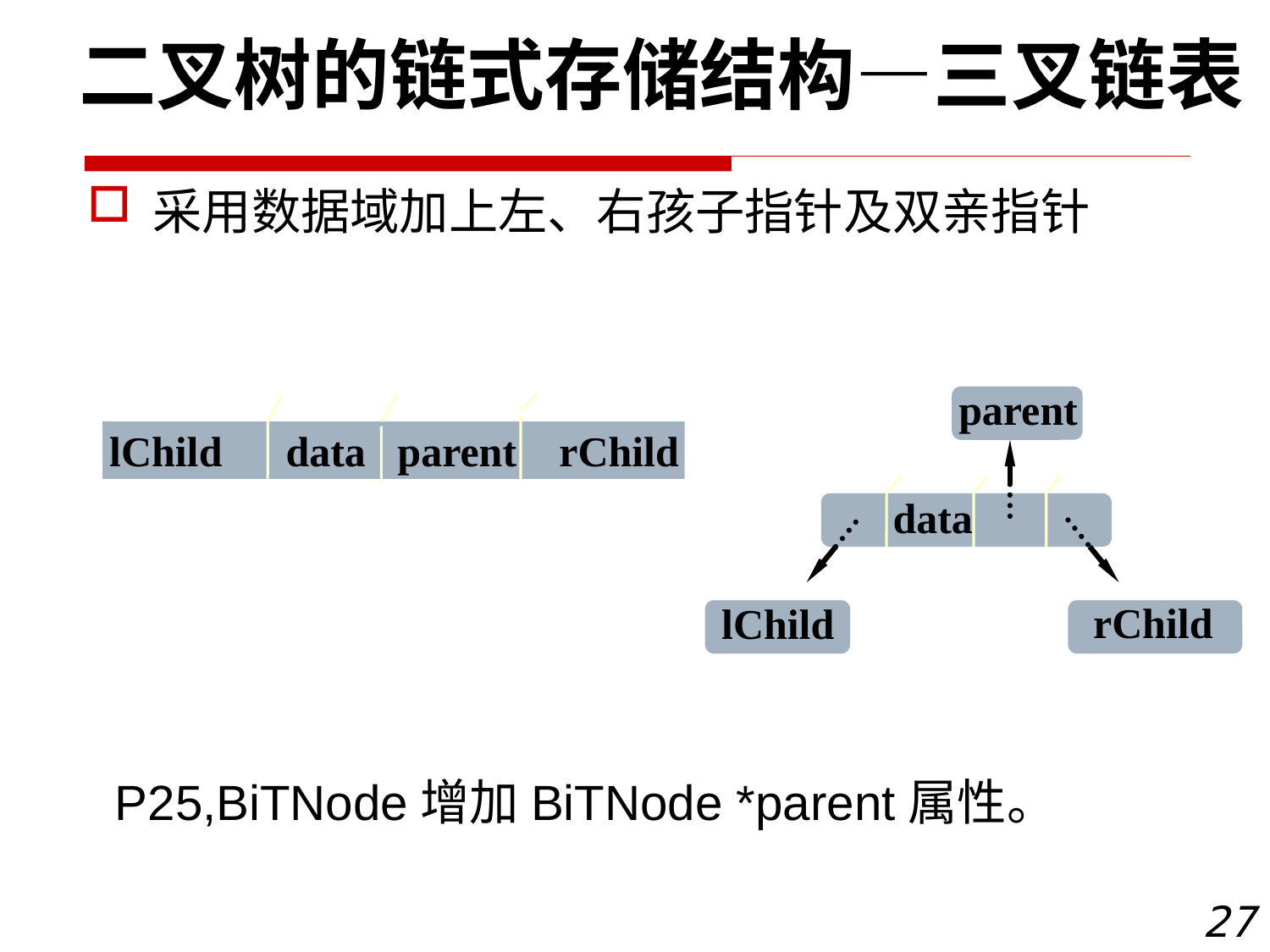

二叉树的链式存储结构—三叉链表
采用数据域加上左、右孩子指针及双亲指针
parent

data

rChild
lChild

lChild      data   parent    rChild

P25,BiTNode增加BiTNode *parent属性。
27